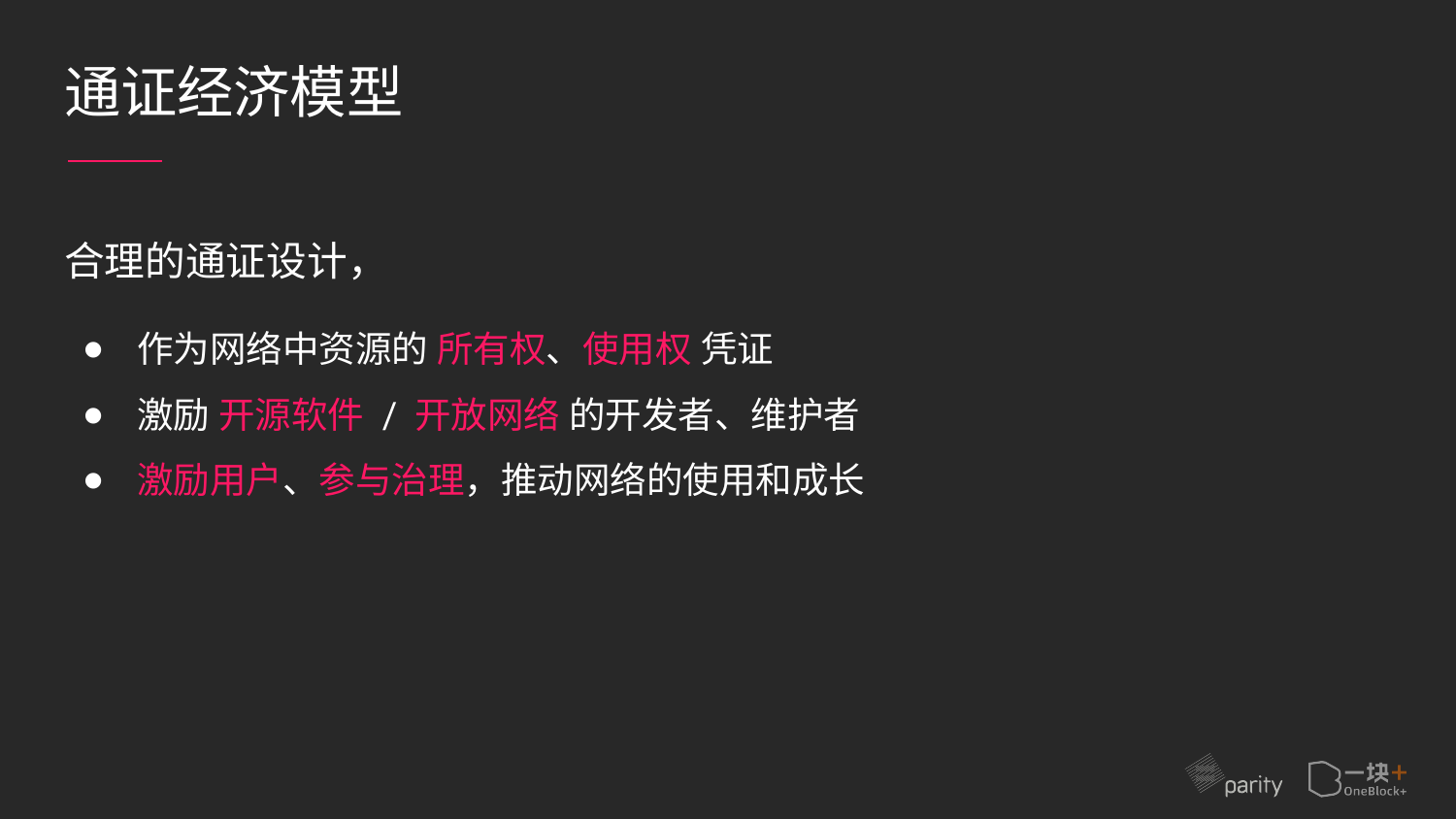

# 通证经济模型
合理的通证设计，
作为网络中资源的 所有权、使用权 凭证
激励 开源软件 / 开放网络 的开发者、维护者
激励用户、参与治理，推动网络的使用和成长